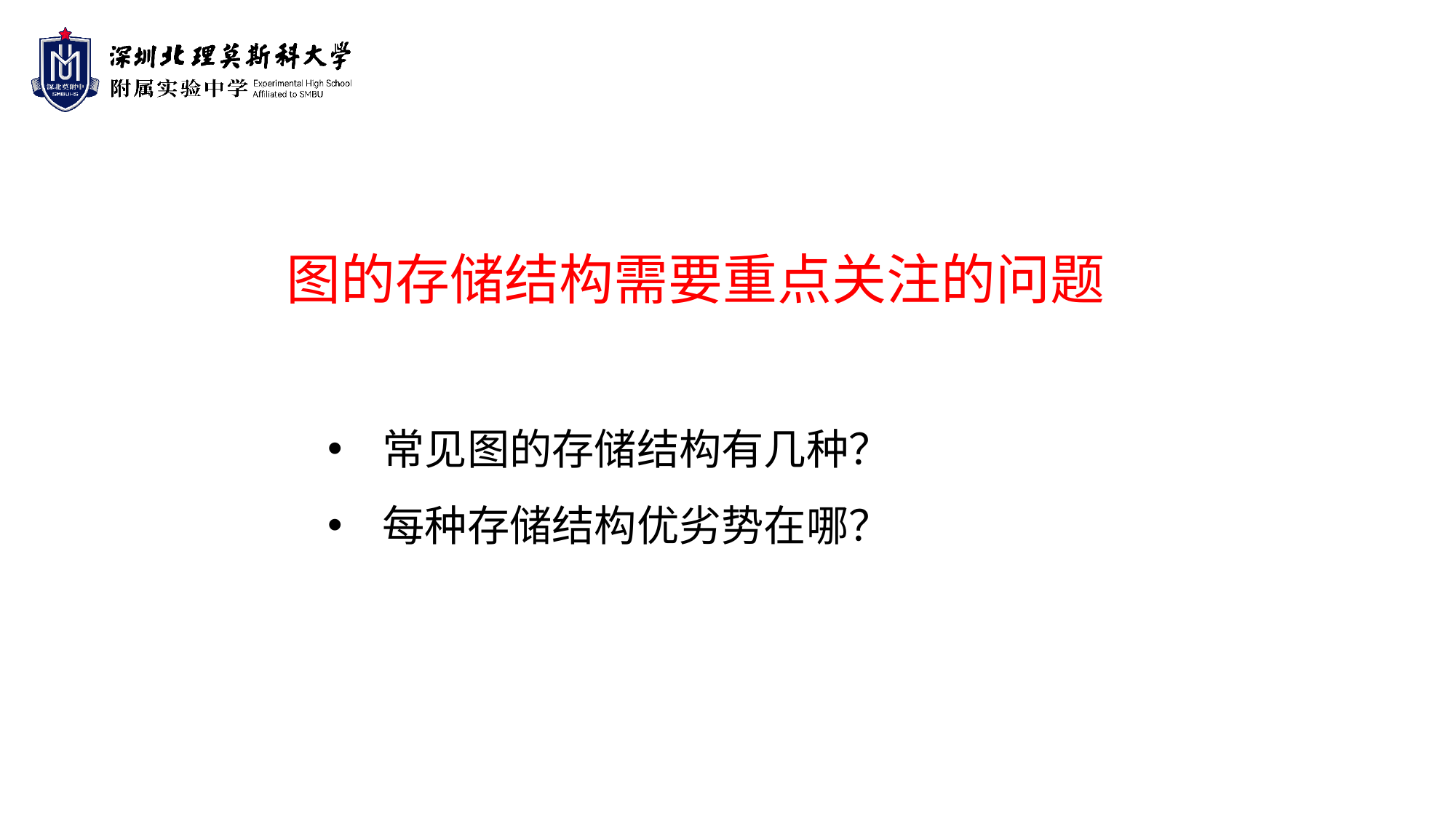

图的存储结构需要重点关注的问题
常见图的存储结构有几种？
每种存储结构优劣势在哪？